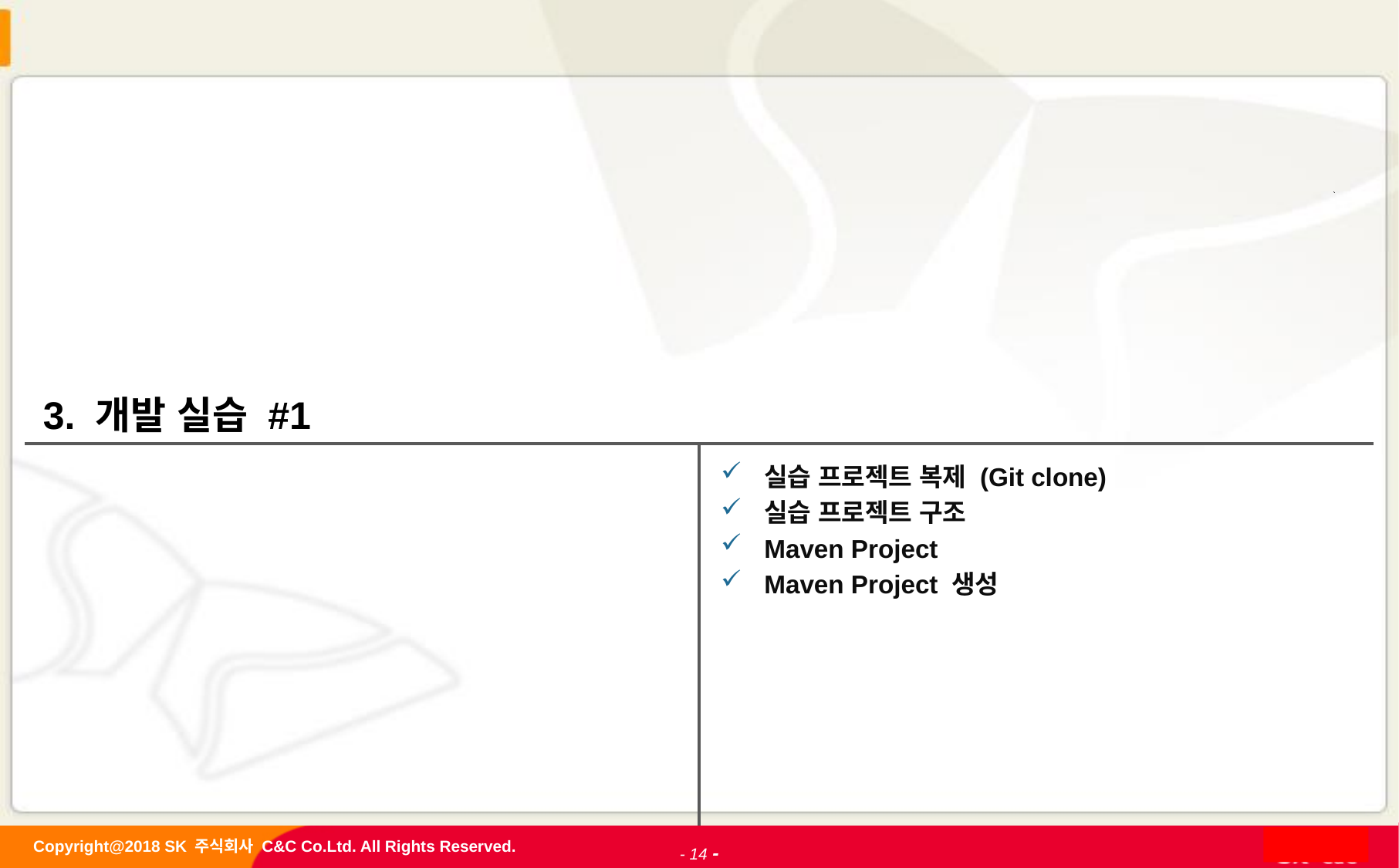

# 3. 개발 실습 #1

실습 프로젝트 복제 (Git clone)
실습 프로젝트 구조
Maven Project
Maven Project 생성